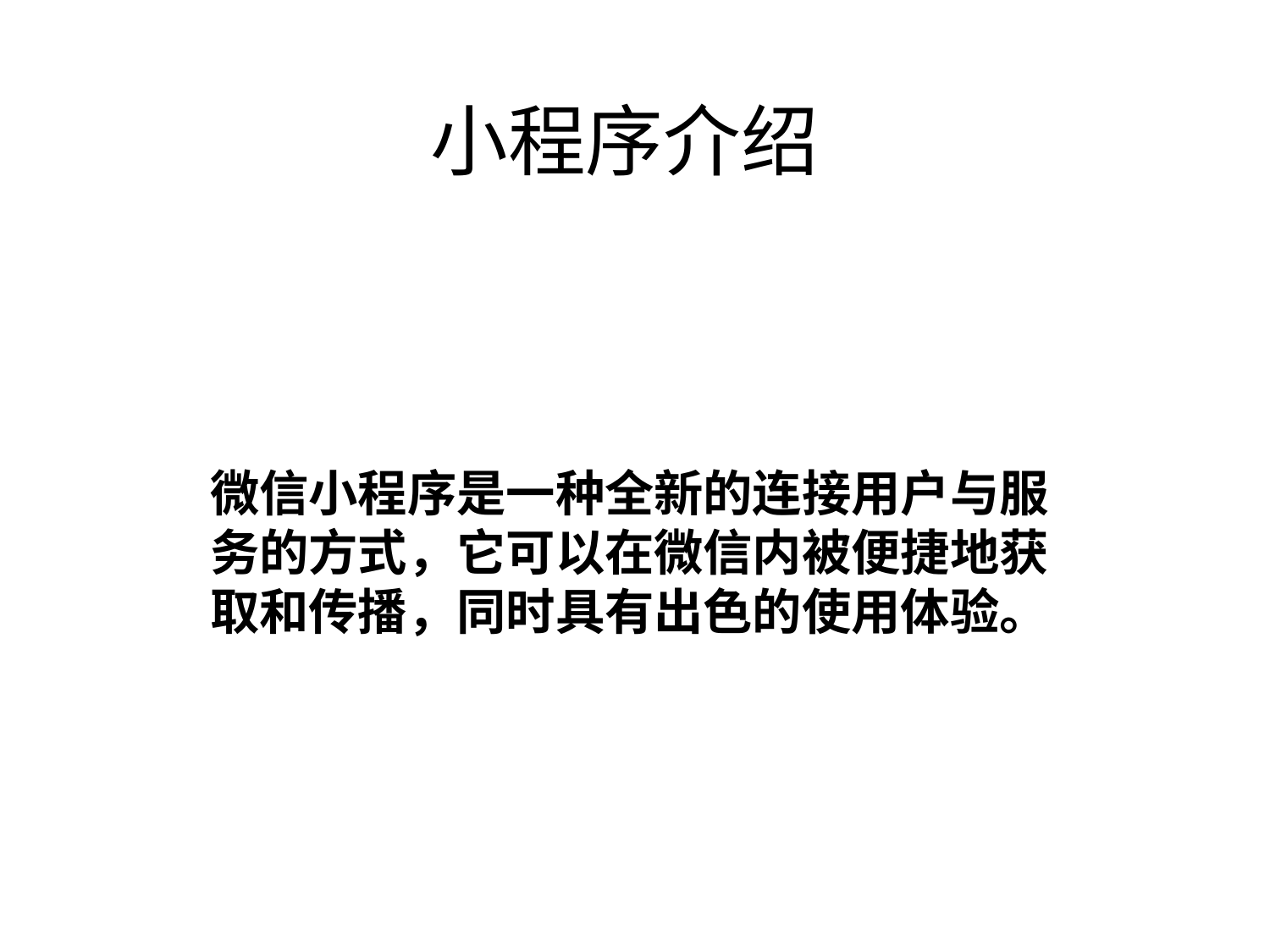

# 小程序介绍
微信小程序是一种全新的连接用户与服务的方式，它可以在微信内被便捷地获取和传播，同时具有出色的使用体验。